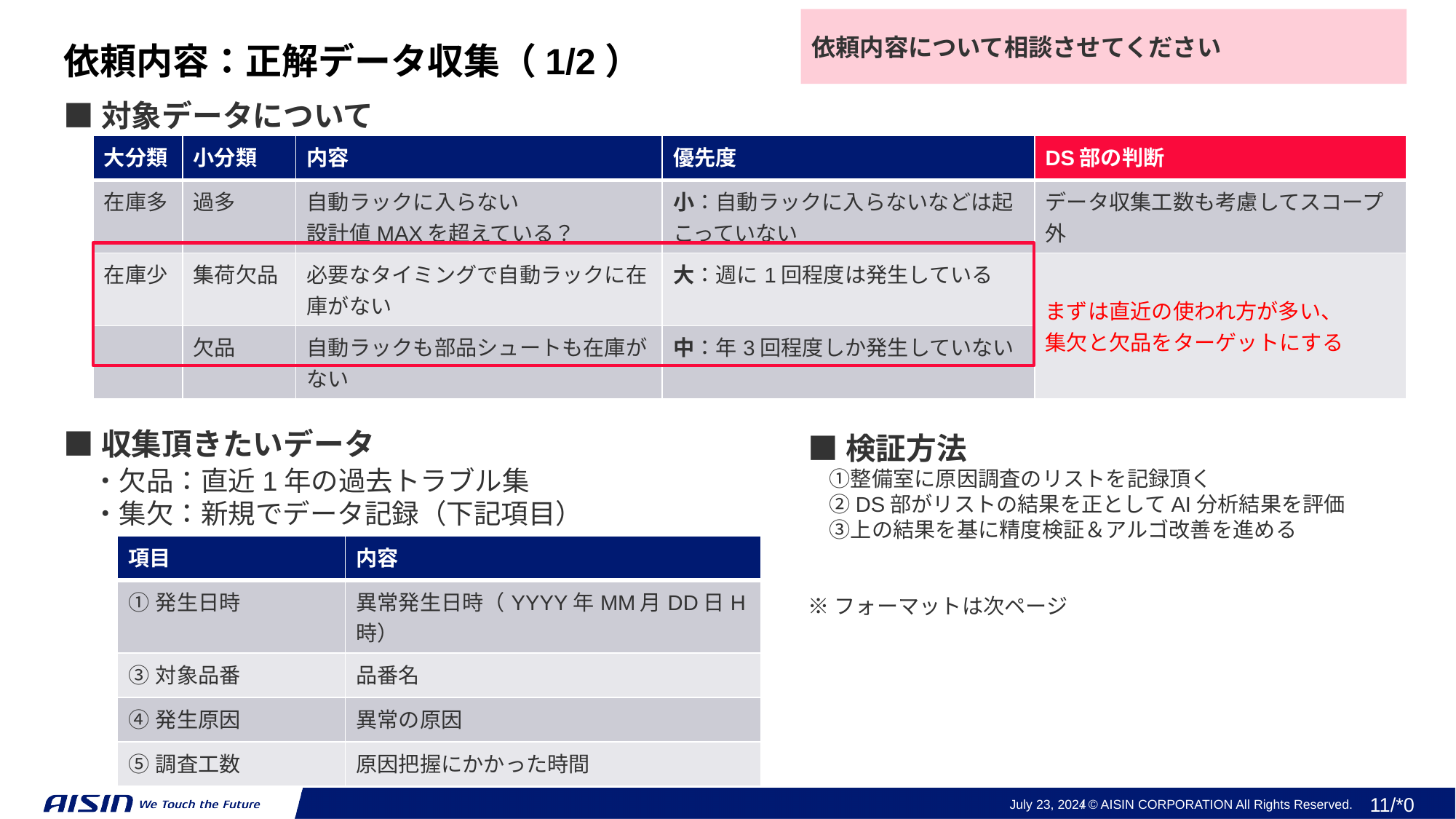

依頼内容について相談させてください
依頼内容：正解データ収集（1/2）
■対象データについて

■収集頂きたいデータ
| 大分類 | 小分類 | 内容 | 優先度 | DS部の判断 |
| --- | --- | --- | --- | --- |
| 在庫多 | 過多 | 自動ラックに入らない 設計値MAXを超えている？ | 小：自動ラックに入らないなどは起こっていない | データ収集工数も考慮してスコープ外 |
| 在庫少 | 集荷欠品 | 必要なタイミングで自動ラックに在庫がない | 大：週に1回程度は発生している | まずは直近の使われ方が多い、 集欠と欠品をターゲットにする |
|  | 欠品 | 自動ラックも部品シュートも在庫がない | 中：年3回程度しか発生していない |  |

■検証方法
　➀整備室に原因調査のリストを記録頂く
　➁DS部がリストの結果を正としてAI分析結果を評価
　➂上の結果を基に精度検証＆アルゴ改善を進める

※フォーマットは次ページ
・欠品：直近1年の過去トラブル集
・集欠：新規でデータ記録（下記項目）
| 項目 | 内容 |
| --- | --- |
| ①発生日時 | 異常発生日時（YYYY年MM月DD日H時） |
| ➂対象品番 | 品番名 |
| ④発生原因 | 異常の原因 |
| ⑤調査工数 | 原因把握にかかった時間 |
July 23, 2024